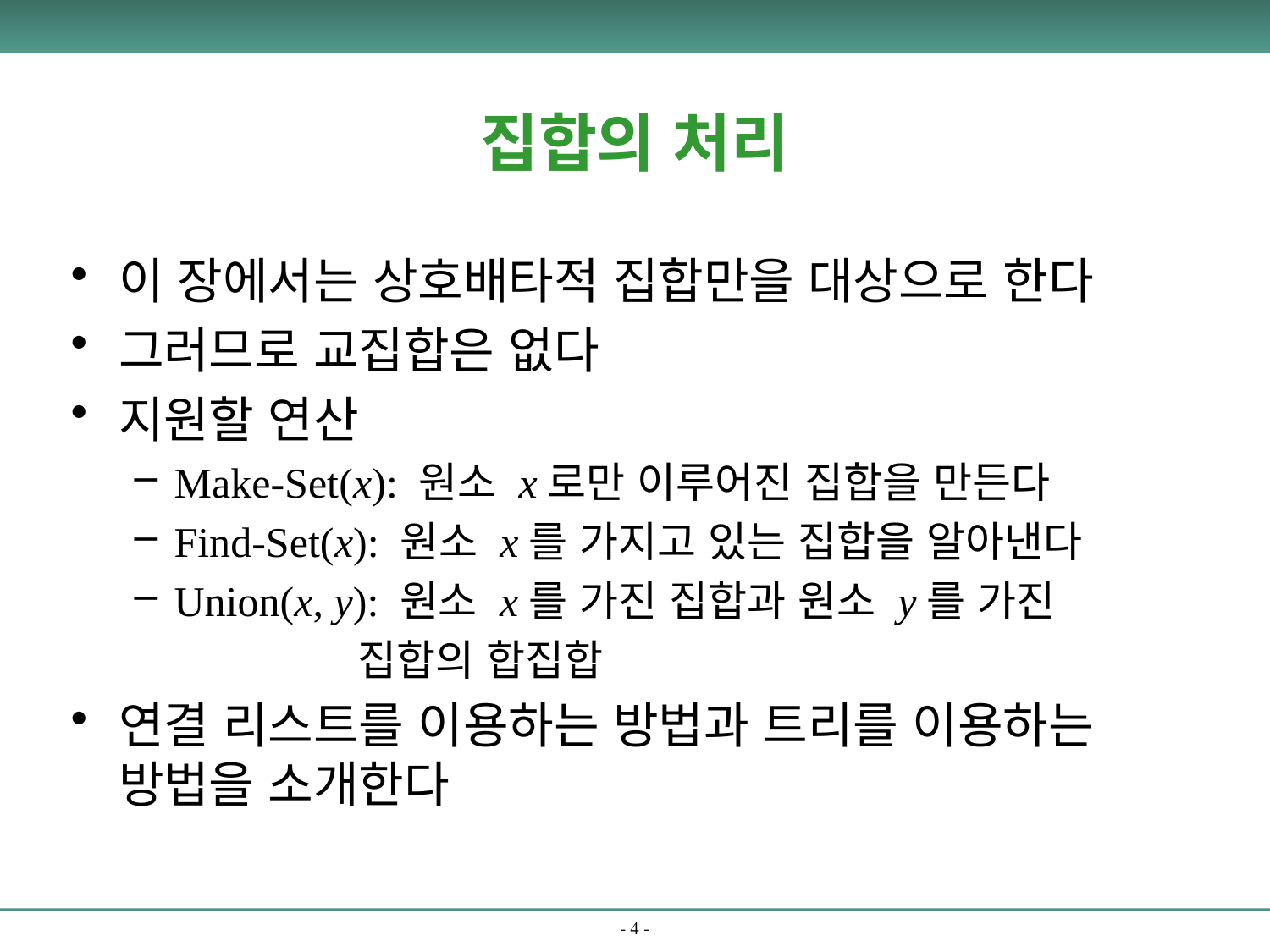

# 집합의 처리
이 장에서는 상호배타적 집합만을 대상으로 한다
그러므로 교집합은 없다
지원할 연산
Make-Set(x): 원소 x로만 이루어진 집합을 만든다
Find-Set(x): 원소 x를 가지고 있는 집합을 알아낸다
Union(x, y): 원소 x를 가진 집합과 원소 y를 가진
                  집합의 합집합
연결 리스트를 이용하는 방법과 트리를 이용하는 방법을 소개한다